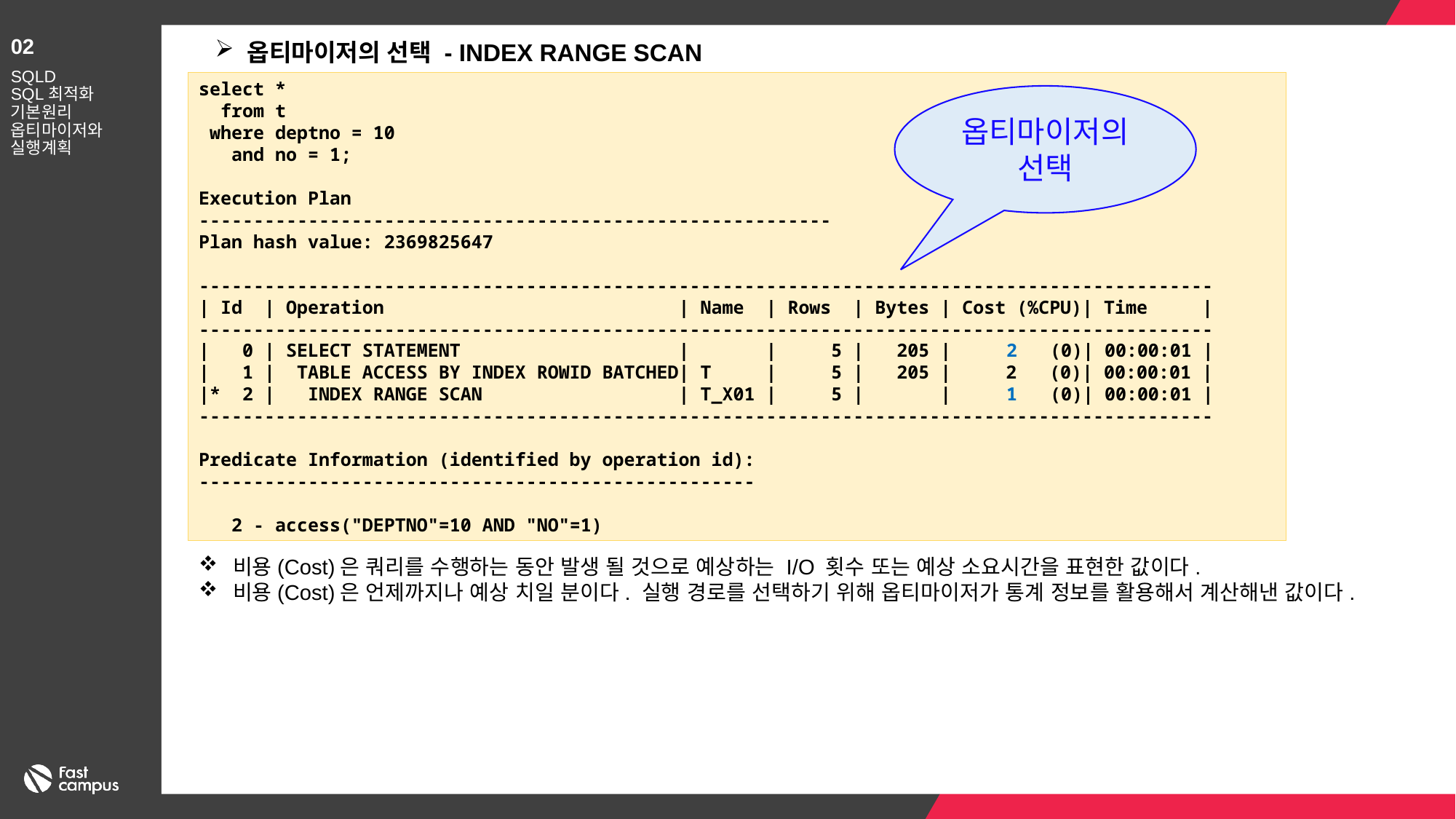

02
옵티마이저의 선택 - INDEX RANGE SCAN
SQLD
SQL최적화 기본원리
옵티마이저와 실행계획
select *
  from t
 where deptno = 10
   and no = 1;

Execution Plan
----------------------------------------------------------
Plan hash value: 2369825647

---------------------------------------------------------------------------------------------
| Id  | Operation                           | Name  | Rows  | Bytes | Cost (%CPU)| Time     |
---------------------------------------------------------------------------------------------
|   0 | SELECT STATEMENT                    |       |     5 |   205 |     2   (0)| 00:00:01 |
|   1 |  TABLE ACCESS BY INDEX ROWID BATCHED| T     |     5 |   205 |     2   (0)| 00:00:01 |
|*  2 |   INDEX RANGE SCAN                  | T_X01 |     5 |       |     1   (0)| 00:00:01 |
---------------------------------------------------------------------------------------------

Predicate Information (identified by operation id):
---------------------------------------------------

   2 - access("DEPTNO"=10 AND "NO"=1)
옵티마이저의 선택
비용(Cost)은 쿼리를 수행하는 동안 발생 될 것으로 예상하는 I/O 횟수 또는 예상 소요시간을 표현한 값이다.
비용(Cost)은 언제까지나 예상 치일 분이다. 실행 경로를 선택하기 위해 옵티마이저가 통계 정보를 활용해서 계산해낸 값이다.